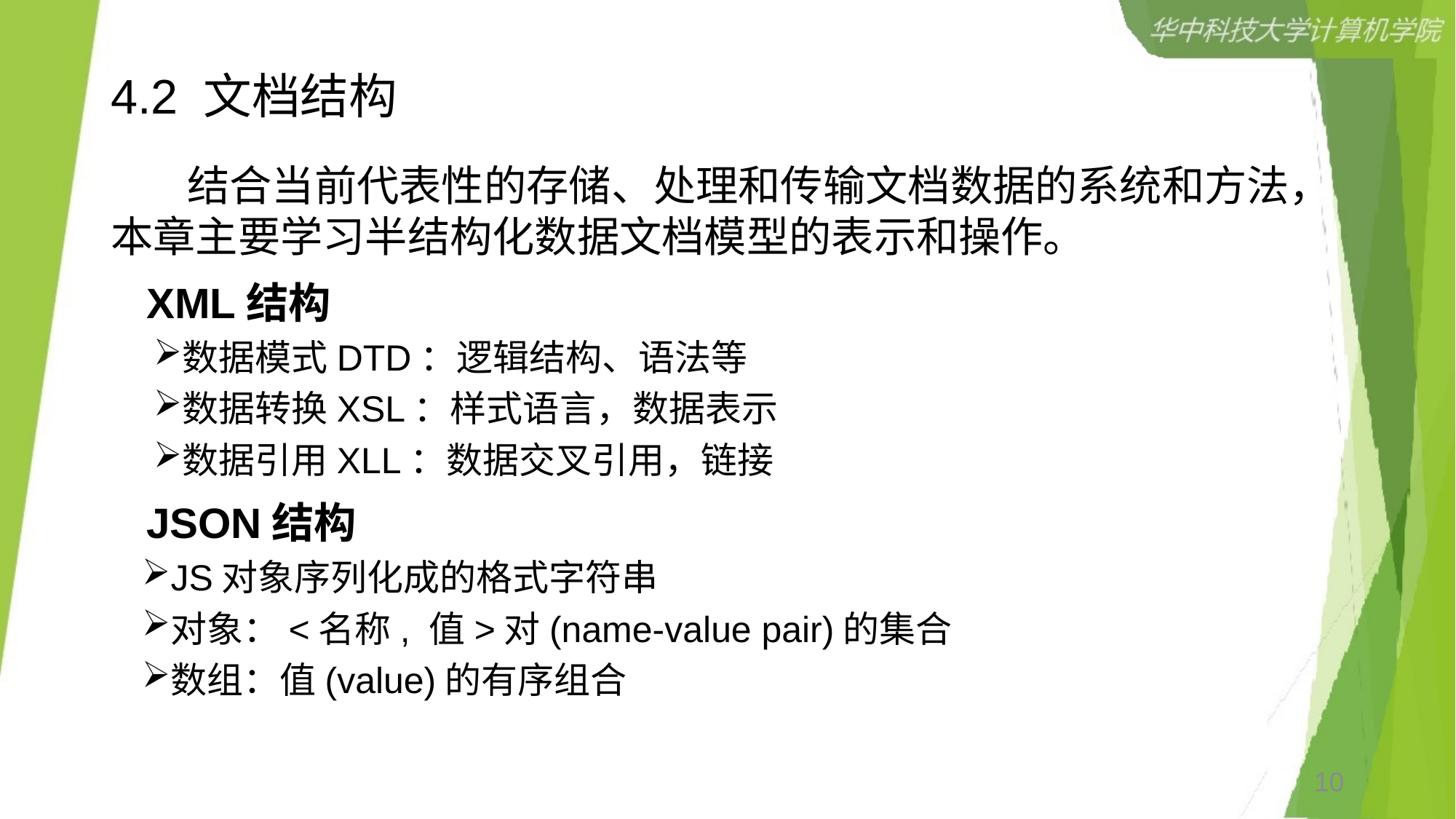

# 4.2 文档结构
       结合当前代表性的存储、处理和传输文档数据的系统和方法，本章主要学习半结构化数据文档模型的表示和操作。
   XML结构
数据模式DTD：逻辑结构、语法等
数据转换XSL：样式语言，数据表示
数据引用XLL：数据交叉引用，链接
   JSON结构
JS对象序列化成的格式字符串
对象：<名称, 值>对(name-value pair)的集合
数组：值(value)的有序组合
10